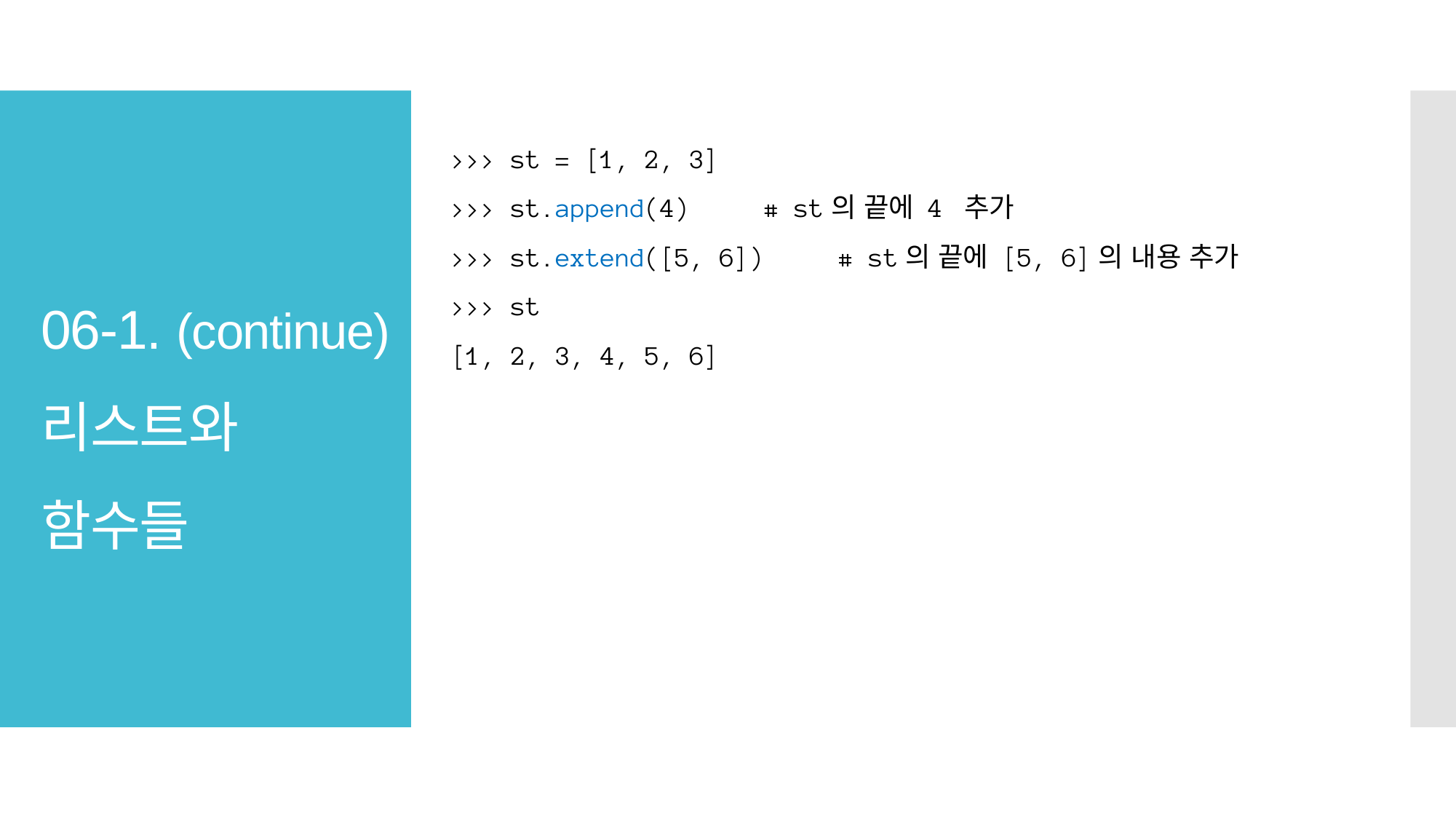

>>> st = [1, 2, 3]
>>> st.append(4)     # st의 끝에 4 추가
>>> st.extend([5, 6])     # st의 끝에 [5, 6]의 내용 추가
>>> st
[1, 2, 3, 4, 5, 6]
# 06-1. (continue) 리스트와 함수들